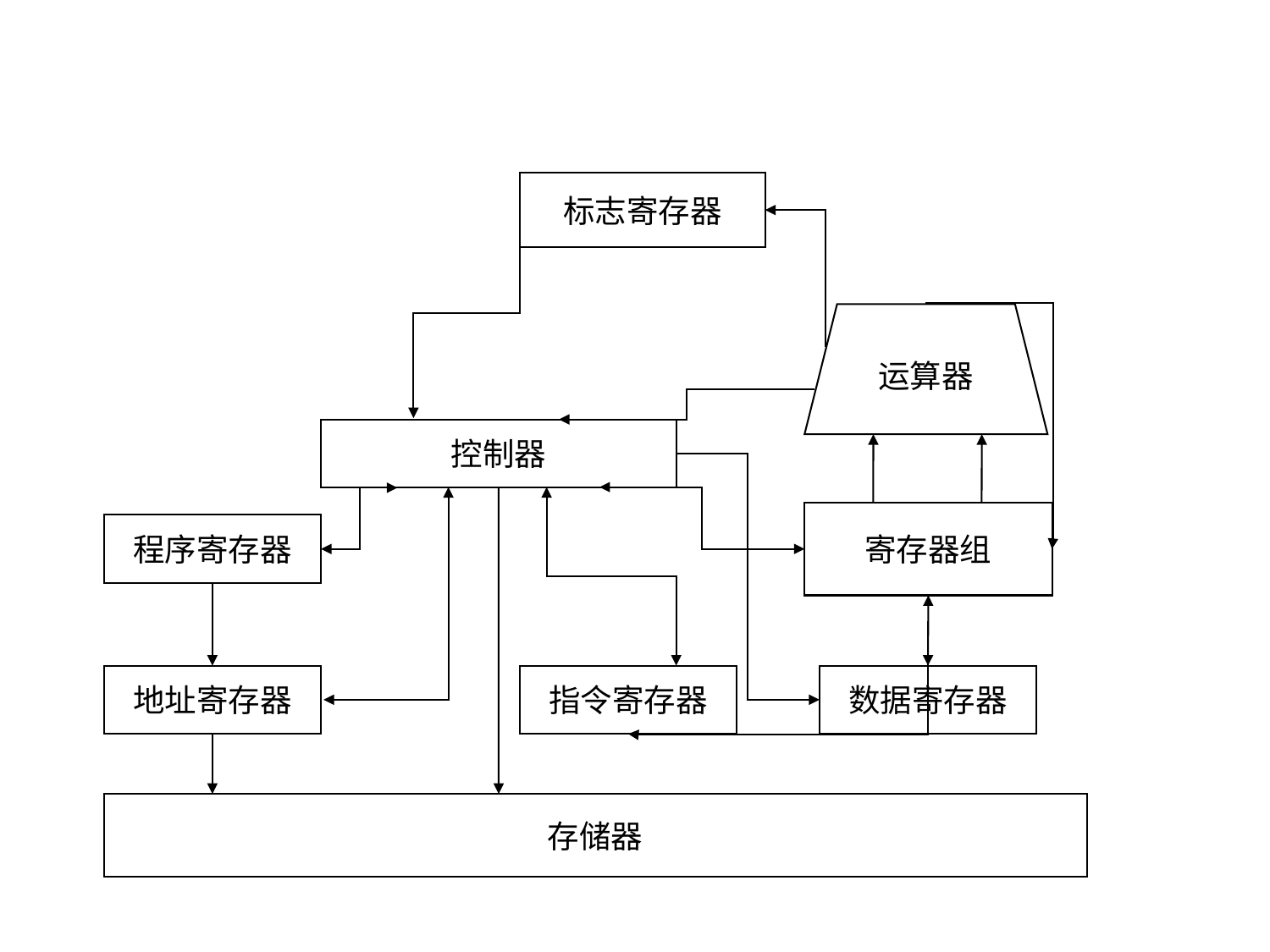

标志寄存器
运算器
控制器
寄存器组
程序寄存器
地址寄存器
指令寄存器
数据寄存器
存储器